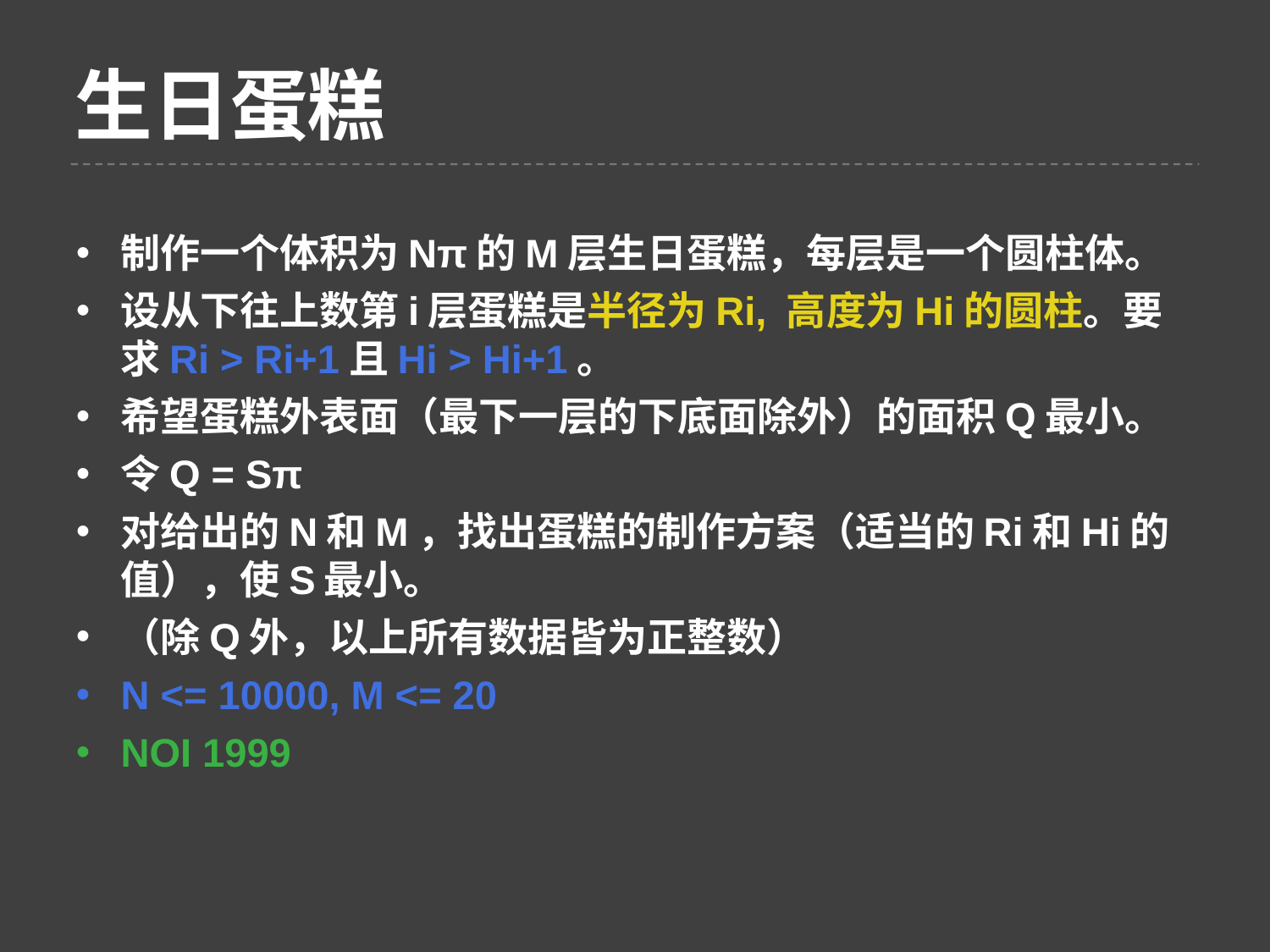

生日蛋糕

制作一个体积为Nπ的M层生日蛋糕，每层是一个圆柱体。
设从下往上数第i层蛋糕是半径为Ri, 高度为Hi的圆柱。要求Ri > Ri+1且Hi > Hi+1。
希望蛋糕外表面（最下一层的下底面除外）的面积Q最小。
令Q = Sπ
对给出的N和M，找出蛋糕的制作方案（适当的Ri和Hi的值），使S最小。
（除Q外，以上所有数据皆为正整数）
N <= 10000, M <= 20
NOI 1999